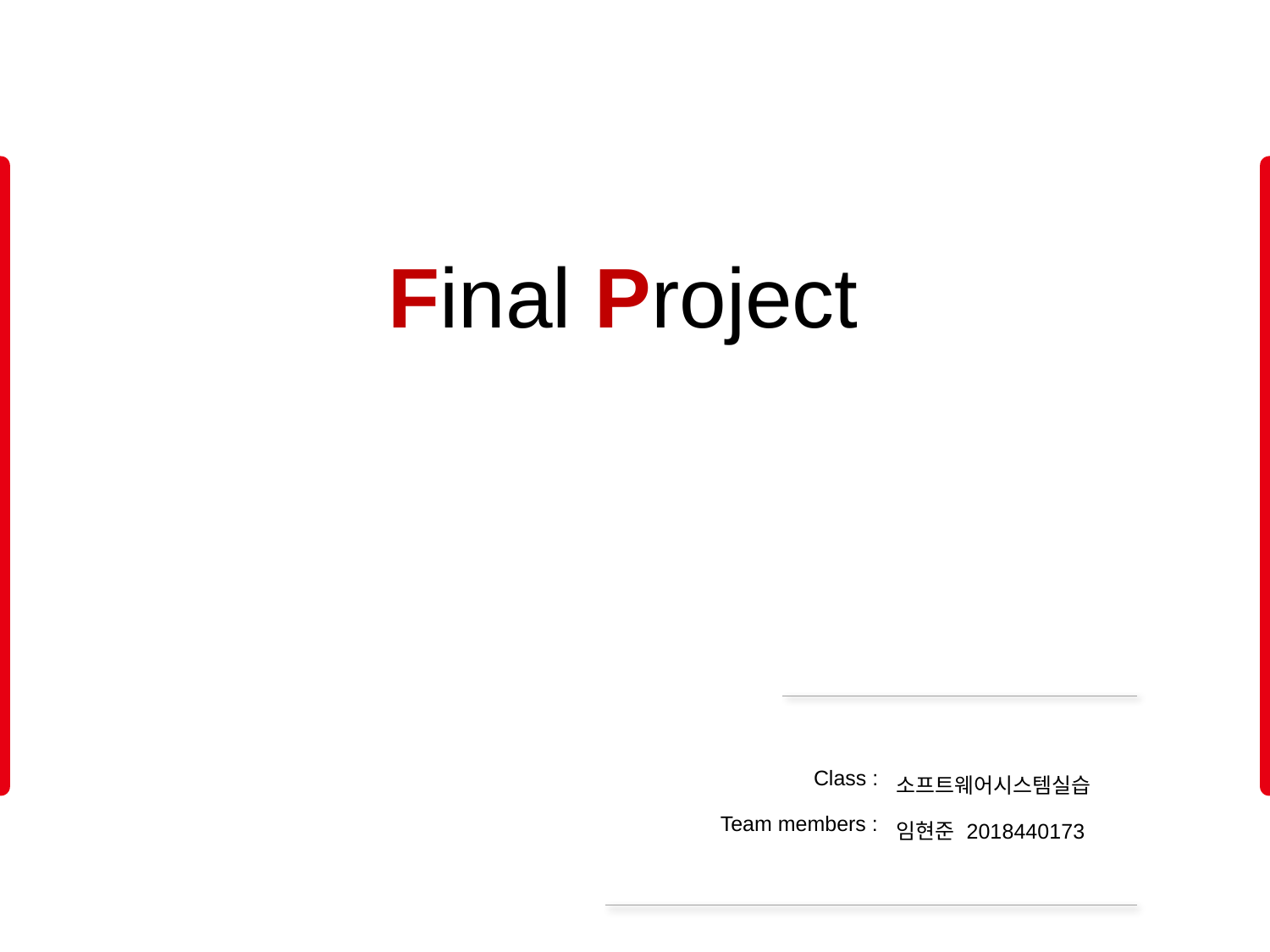

Final Project

|  |  |
| --- | --- |
|  |  |
|  |  |
| Class : | 소프트웨어시스템실습 |
| Team members : | 임현준 2018440173 |
|  |  |